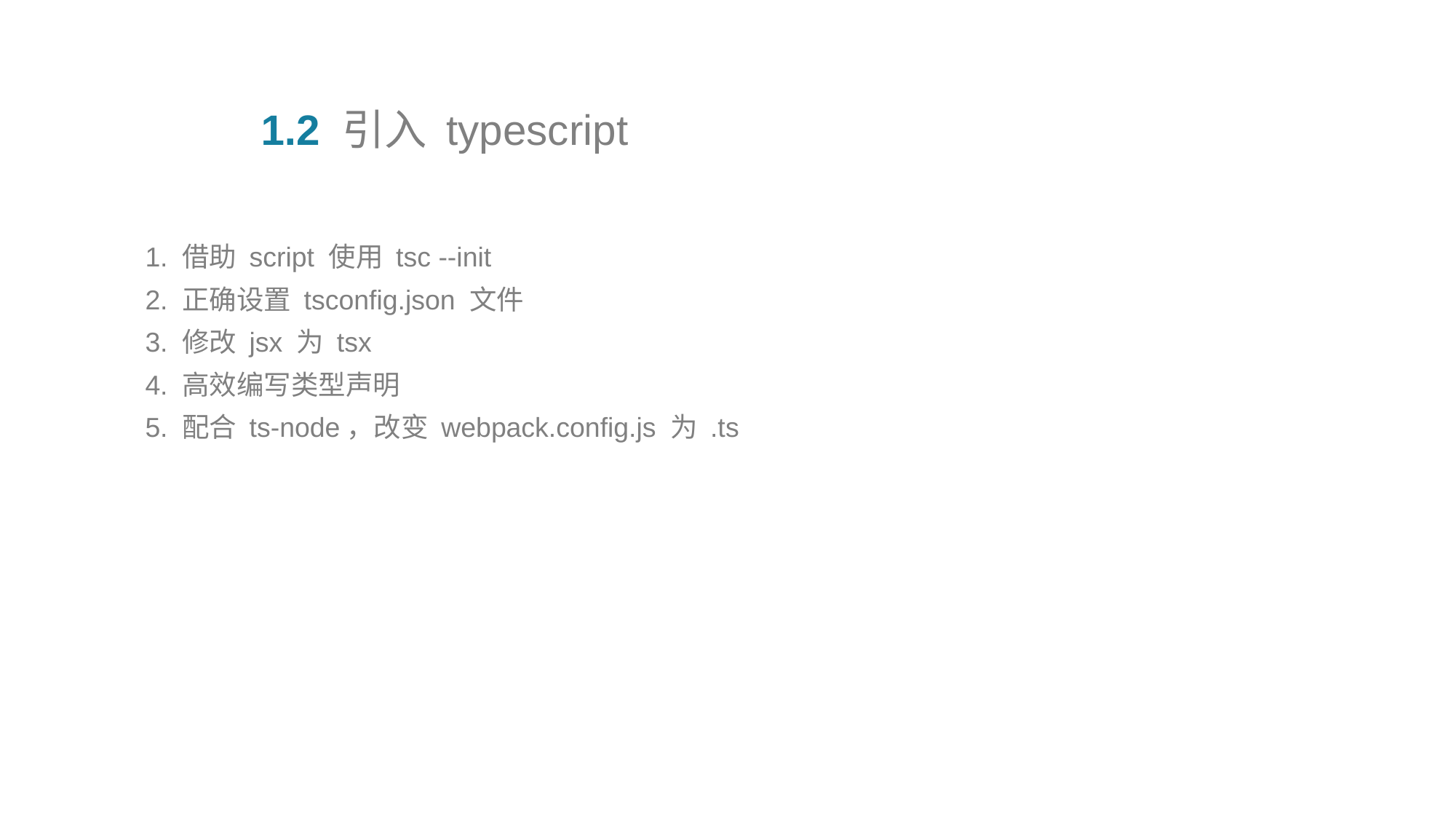

1.2 引入 typescript

1. 借助 script 使用 tsc --init
2. 正确设置 tsconfig.json 文件
3. 修改 jsx 为 tsx
4. 高效编写类型声明
5. 配合 ts-node，改变 webpack.config.js 为 .ts